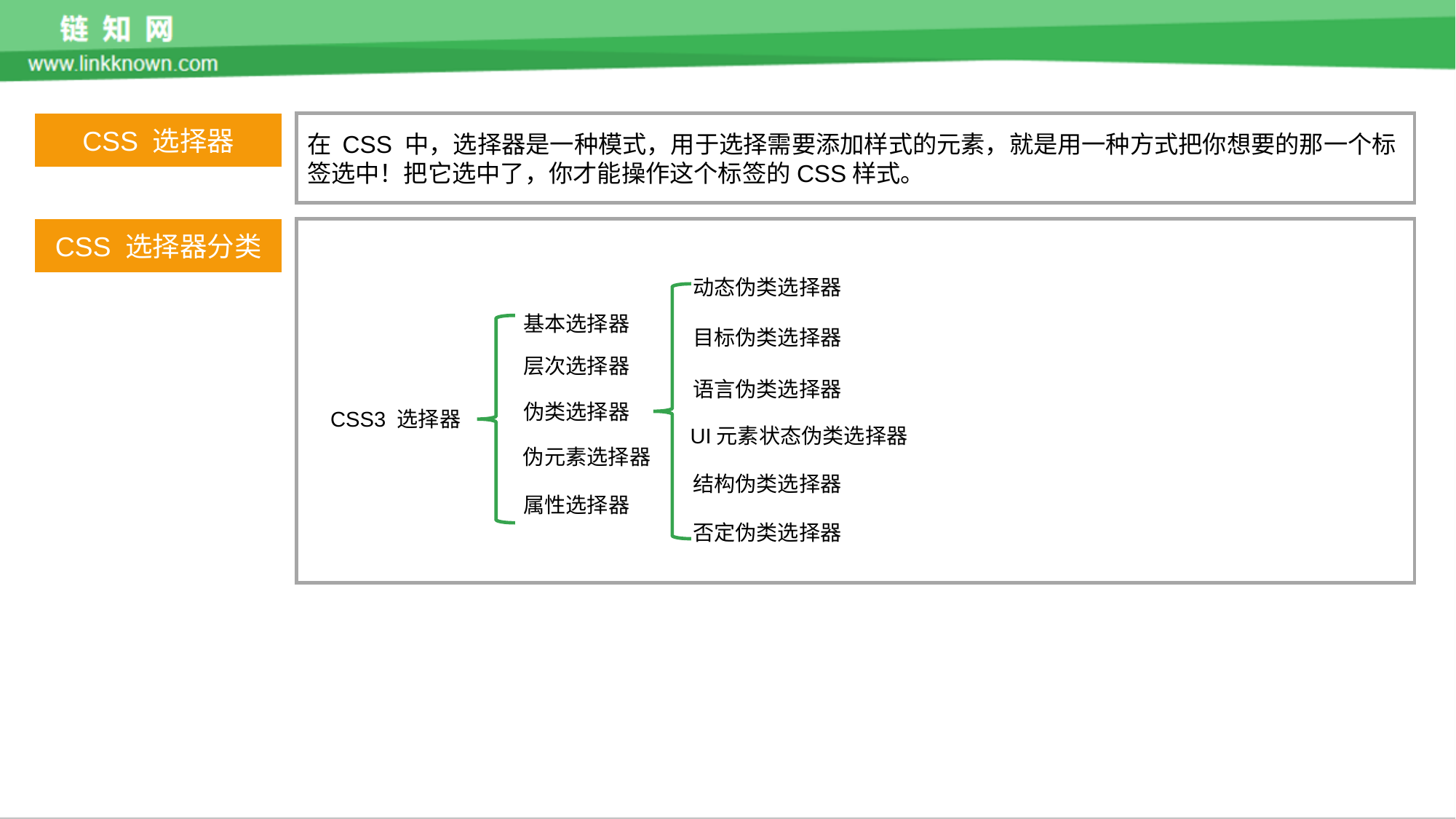

CSS 选择器
在 CSS 中，选择器是一种模式，用于选择需要添加样式的元素，就是用一种方式把你想要的那一个标签选中！把它选中了，你才能操作这个标签的CSS样式。
CSS 选择器分类

动态伪类选择器

基本选择器

目标伪类选择器
层次选择器
语言伪类选择器
伪类选择器
CSS3 选择器
UI元素状态伪类选择器
伪元素选择器
结构伪类选择器
属性选择器
否定伪类选择器